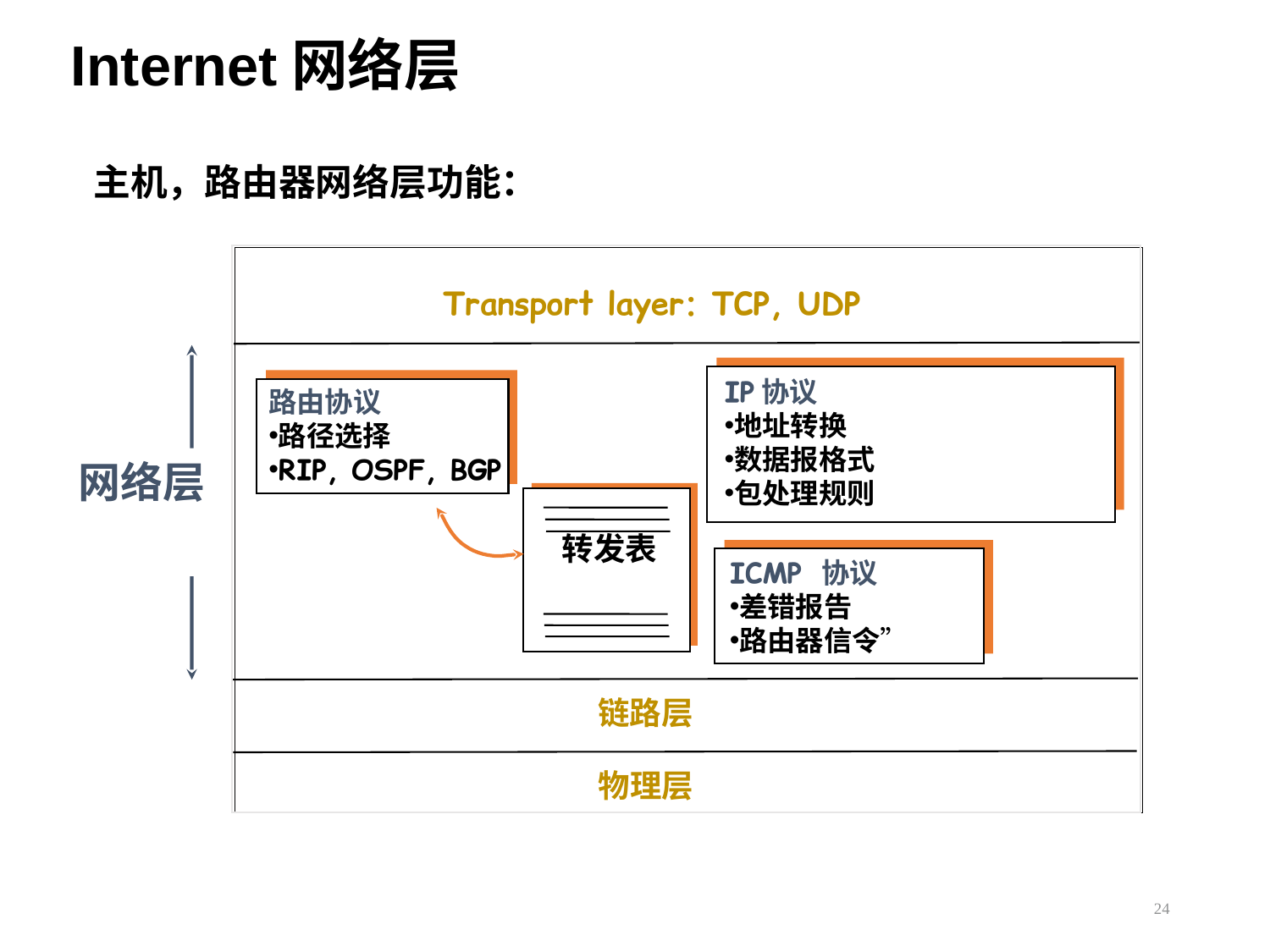

# Internet网络层
主机，路由器网络层功能：

Transport layer: TCP, UDP

IP协议
地址转换
数据报格式
包处理规则

路由协议
路径选择
RIP, OSPF, BGP

网络层

转发表

ICMP 协议
差错报告
路由器信令”

链路层

物理层
24